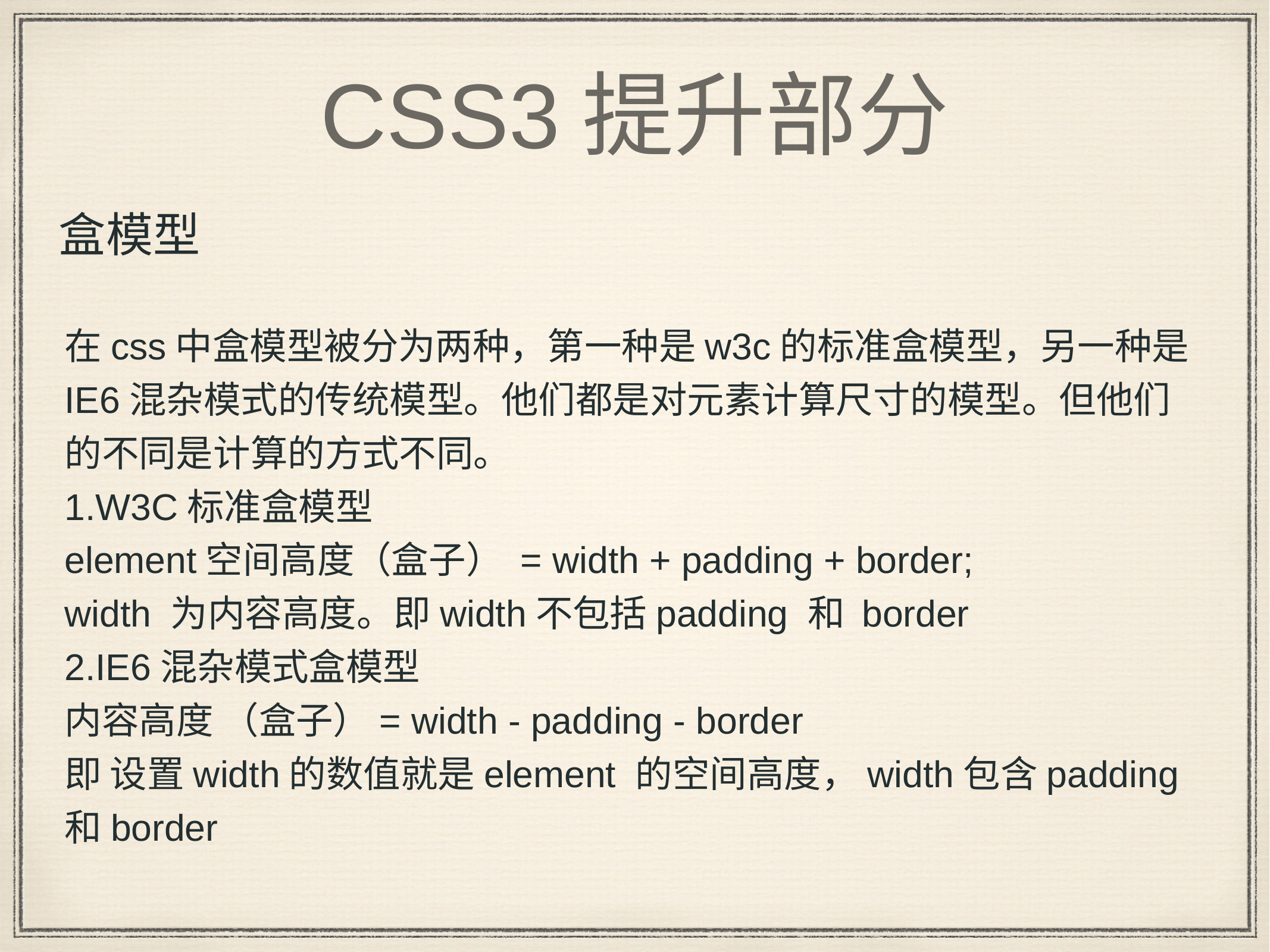

# CSS3提升部分
盒模型
在css中盒模型被分为两种，第一种是w3c的标准盒模型，另一种是IE6混杂模式的传统模型。他们都是对元素计算尺寸的模型。但他们的不同是计算的方式不同。
1.W3C标准盒模型
element空间高度（盒子） = width + padding + border;
width 为内容高度。即width不包括padding 和 border
2.IE6混杂模式盒模型
内容高度 （盒子）= width - padding - border
即 设置width的数值就是element 的空间高度，width包含padding 和border